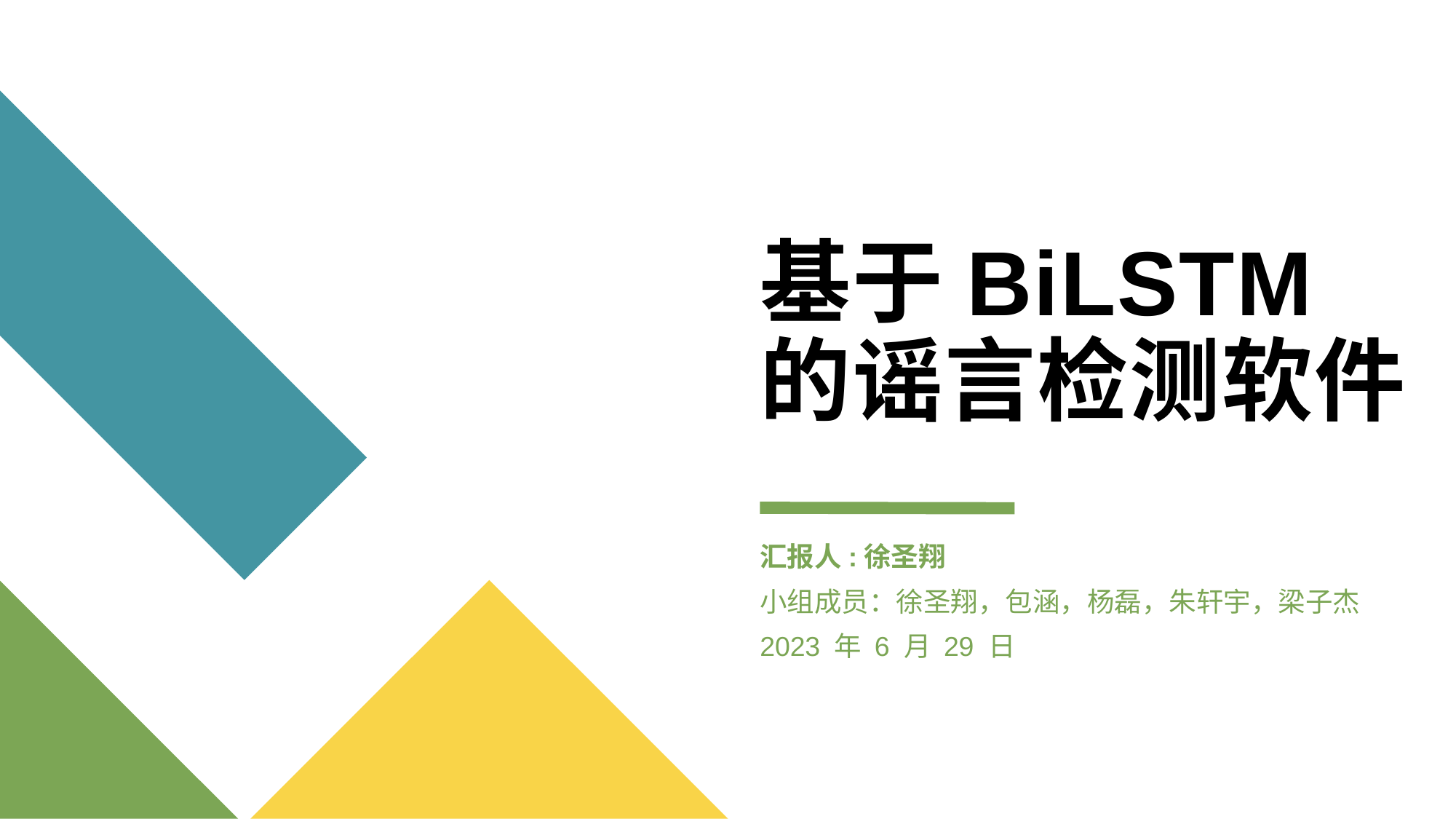

# 基于BiLSTM的谣言检测软件
汇报人:徐圣翔
小组成员：徐圣翔，包涵，杨磊，朱轩宇，梁子杰
2023 年 6 月 29 日